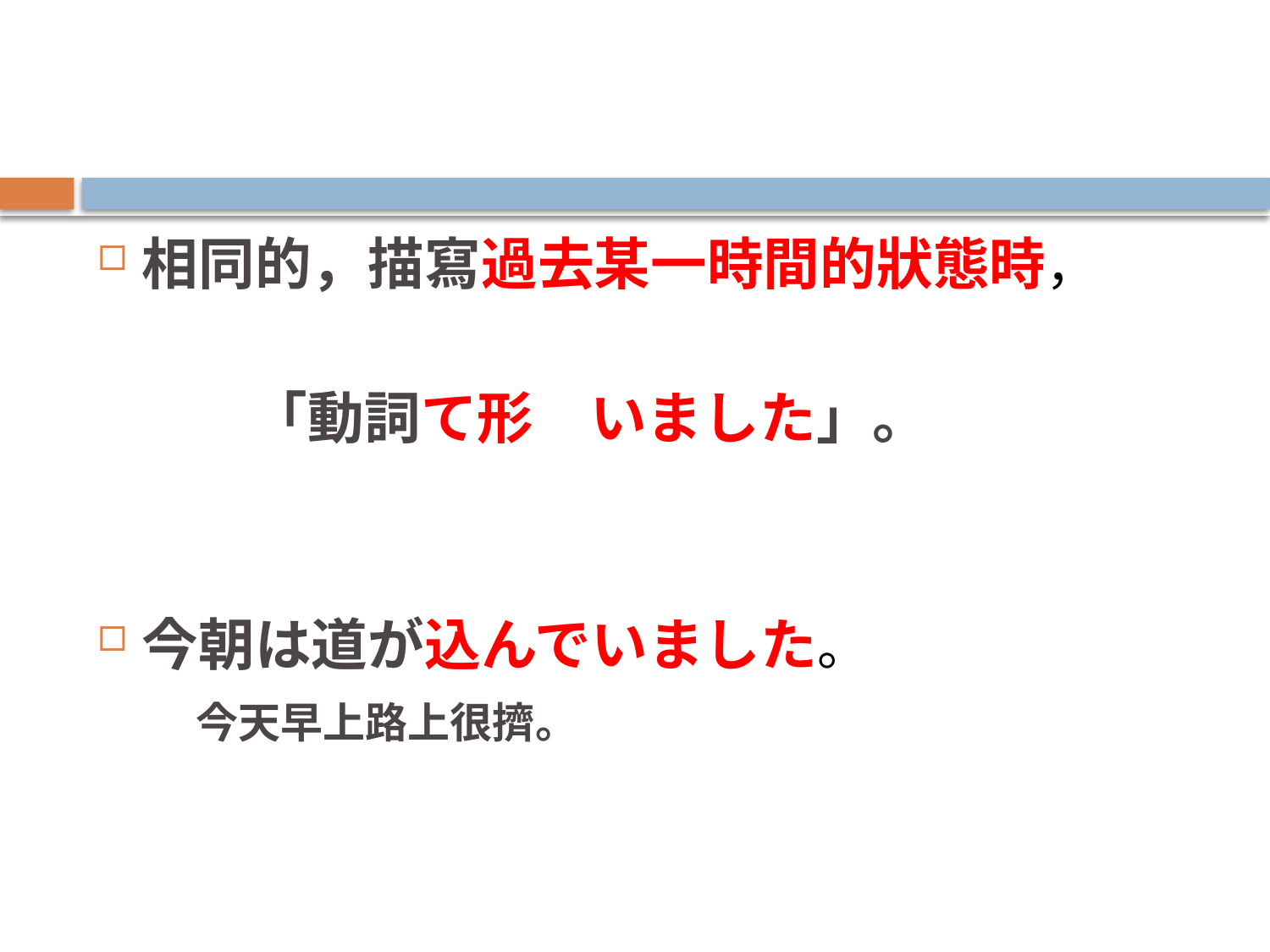

#
相同的，描寫過去某一時間的狀態時，

　　　「動詞て形　いました」。

今朝は道が込んでいました。
　　今天早上路上很擠。